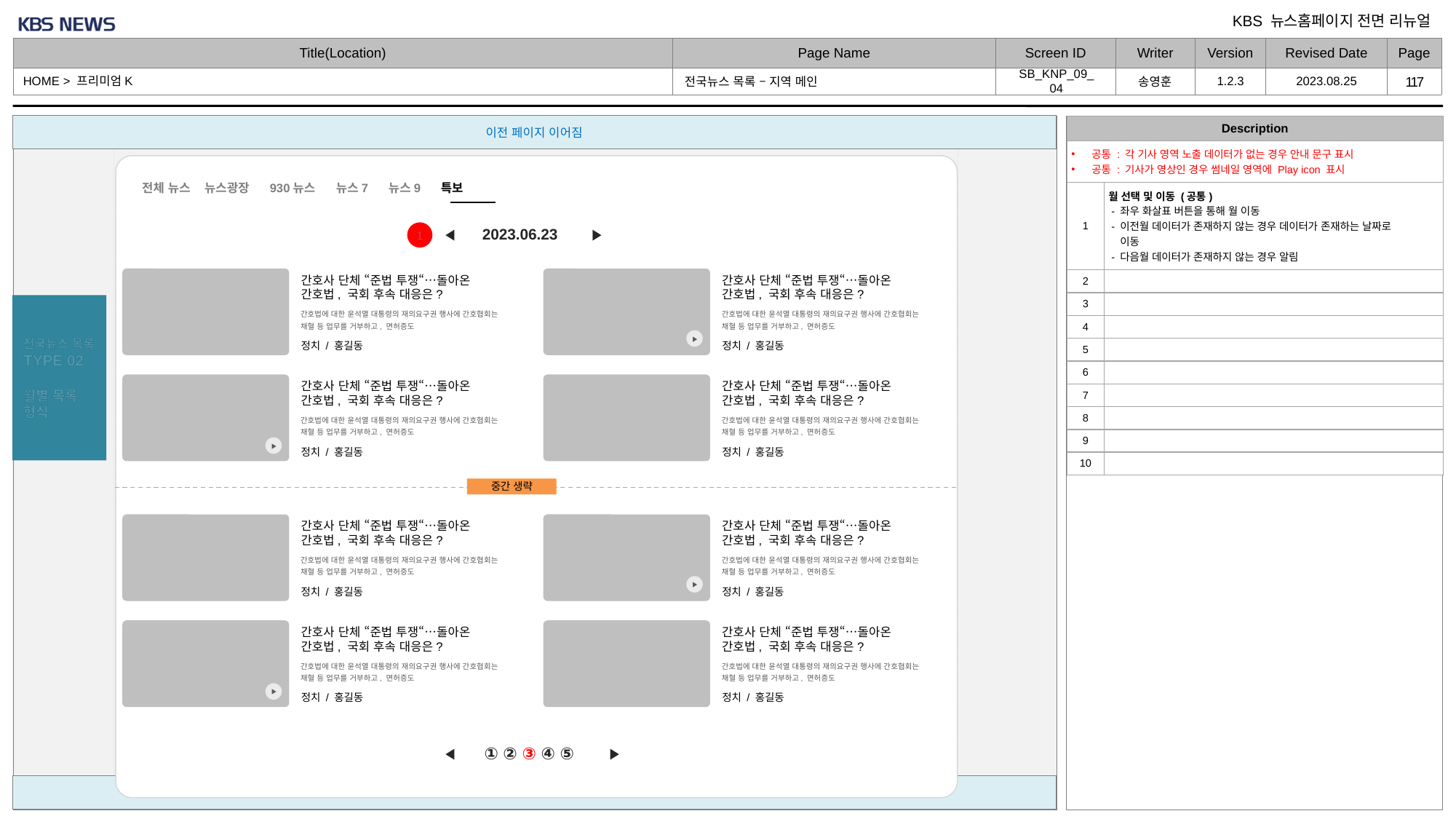

HOME > 프리미엄K
SB_KNP_09_04
# 전국뉴스 목록 – 지역 메인
| Description |  |
| --- | --- |
| 공통 : 각 기사 영역 노출 데이터가 없는 경우 안내 문구 표시 공통 : 기사가 영상인 경우 썸네일 영역에 Play icon 표시 |  |
| 1 | 월 선택 및 이동 (공통) - 좌우 화살표 버튼을 통해 월 이동 - 이전월 데이터가 존재하지 않는 경우 데이터가 존재하는 날짜로 이동 - 다음월 데이터가 존재하지 않는 경우 알림 |
| 2 |  |
| 3 |  |
| 4 |  |
| 5 |  |
| 6 |  |
| 7 |  |
| 8 |  |
| 9 |  |
| 10 |  |

전체 뉴스    뉴스광장     930뉴스      뉴스7     뉴스9     특보
◀
2023.06.23
▶
1
간호사 단체 “준법 투쟁“…돌아온 간호법, 국회 후속 대응은?
간호사 단체 “준법 투쟁“…돌아온 간호법, 국회 후속 대응은?

전국뉴스 목록
TYPE 02

월별 목록
형식
간호법에 대한 윤석열 대통령의 재의요구권 행사에 간호협회는 채혈 등 업무를 거부하고, 면허증도
간호법에 대한 윤석열 대통령의 재의요구권 행사에 간호협회는 채혈 등 업무를 거부하고, 면허증도
 ▶
정치 / 홍길동
정치 / 홍길동
간호사 단체 “준법 투쟁“…돌아온 간호법, 국회 후속 대응은?
간호사 단체 “준법 투쟁“…돌아온 간호법, 국회 후속 대응은?

간호법에 대한 윤석열 대통령의 재의요구권 행사에 간호협회는 채혈 등 업무를 거부하고, 면허증도
간호법에 대한 윤석열 대통령의 재의요구권 행사에 간호협회는 채혈 등 업무를 거부하고, 면허증도
 ▶
정치 / 홍길동
정치 / 홍길동
중간 생략
간호사 단체 “준법 투쟁“…돌아온 간호법, 국회 후속 대응은?
간호사 단체 “준법 투쟁“…돌아온 간호법, 국회 후속 대응은?

간호법에 대한 윤석열 대통령의 재의요구권 행사에 간호협회는 채혈 등 업무를 거부하고, 면허증도
간호법에 대한 윤석열 대통령의 재의요구권 행사에 간호협회는 채혈 등 업무를 거부하고, 면허증도
 ▶
정치 / 홍길동
정치 / 홍길동
간호사 단체 “준법 투쟁“…돌아온 간호법, 국회 후속 대응은?
간호사 단체 “준법 투쟁“…돌아온 간호법, 국회 후속 대응은?

간호법에 대한 윤석열 대통령의 재의요구권 행사에 간호협회는 채혈 등 업무를 거부하고, 면허증도
간호법에 대한 윤석열 대통령의 재의요구권 행사에 간호협회는 채혈 등 업무를 거부하고, 면허증도
 ▶
정치 / 홍길동
정치 / 홍길동
◀
① ② ③ ④ ⑤
▶